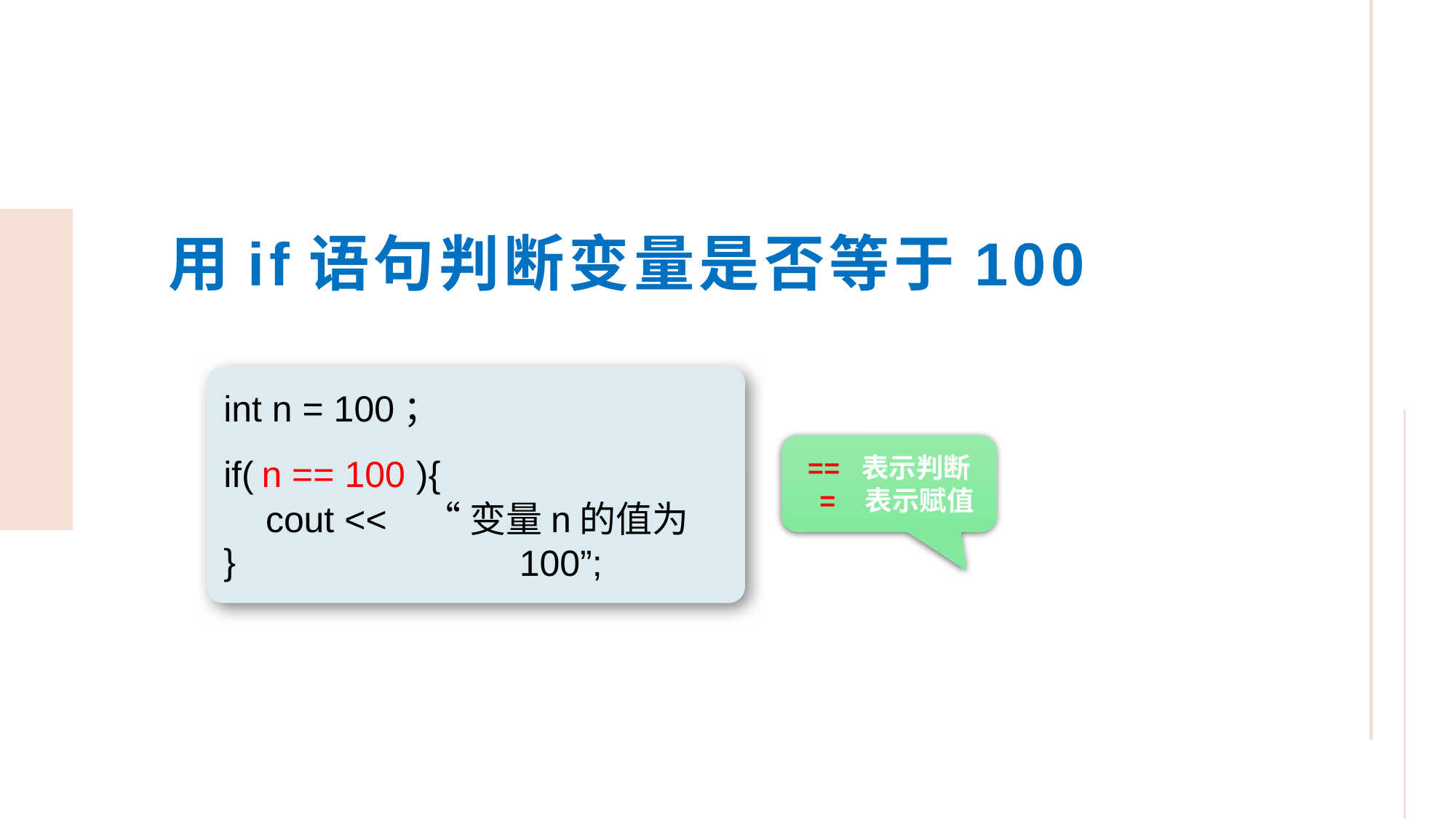

用if语句判断变量是否等于100

int n = 100；
==  表示判断
  =   表示赋值
if(                ){

}
n == 100
“变量n的值为100”;
cout <<